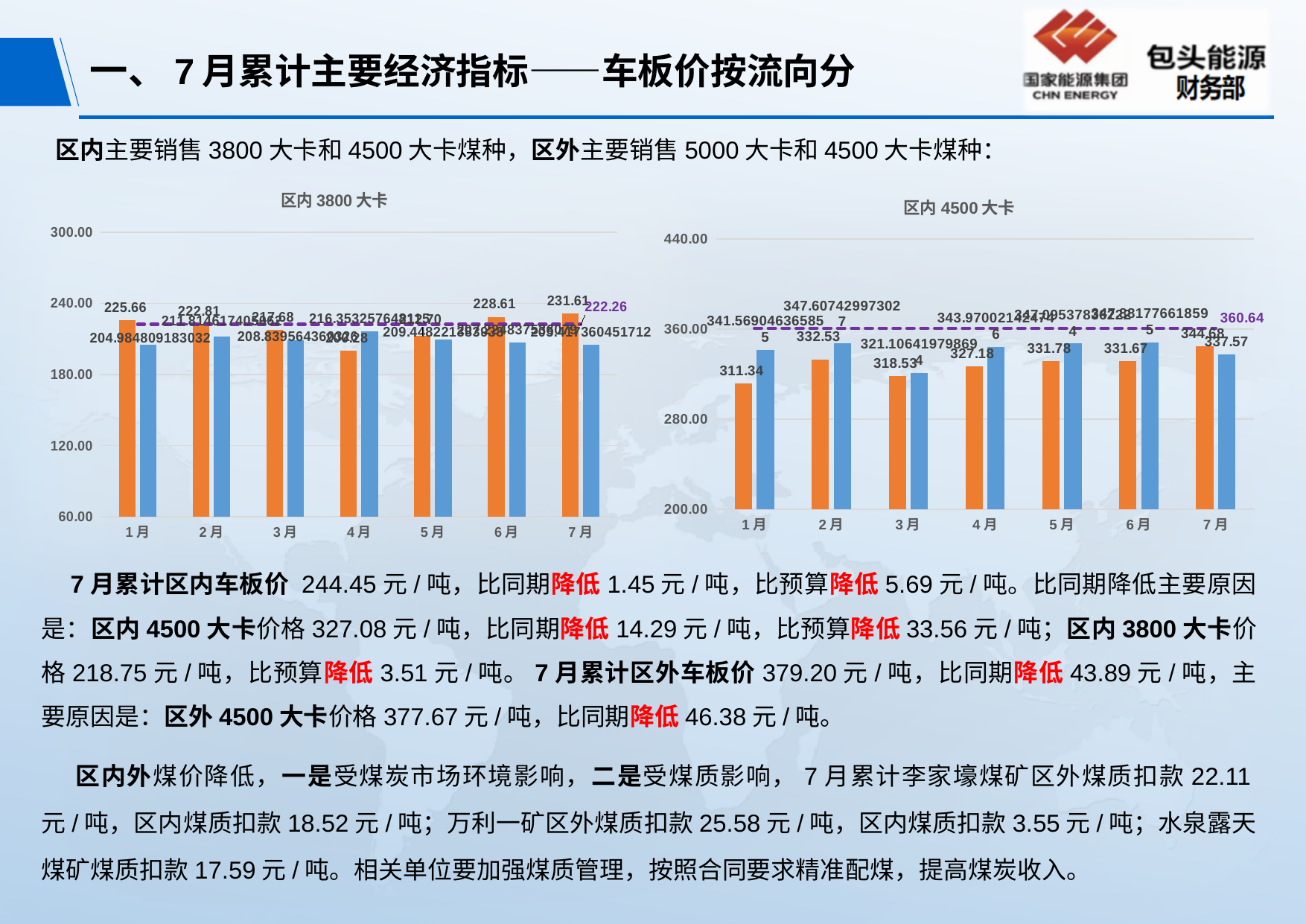

# 一、7月累计主要经济指标——车板价按流向分
区内主要销售3800大卡和4500大卡煤种，区外主要销售5000大卡和4500大卡煤种：

### Chart: 区内3800大卡

| Category | 本月实际 | 上年同期 | 预算指标 |
|---|---|---|---|
| 1月 | 225.655610051079 | 204.984809183032 | 222.261261261261 |
| 2月 | 222.807056109236 | 211.814617405062 | 222.261261261261 |
| 3月 | 217.677518602999 | 208.839564360326 | 222.261261261261 |
| 4月 | 200.275078041123 | 216.353257648115 | 222.261261261261 |
| 5月 | 212.698853032777 | 209.448221383938 | 222.261261261261 |
| 6月 | 228.61311454734 | 207.224837536079 | 222.261261261261 |
| 7月 | 231.613506779136 | 205.417360451712 | 222.261261261261 |

### Chart: 区内4500大卡

| Category | 本月实际 | 上年同期 | 预算指标 |
|---|---|---|---|
| 1月 | 311.340202668395 | 341.569046365855 | 360.642857142857 |
| 2月 | 332.525392768172 | 347.607429973027 | 360.642857142857 |
| 3月 | 318.529428624945 | 321.106419798694 | 360.642857142857 |
| 4月 | 327.179824438432 | 343.970021424746 | 360.642857142857 |
| 5月 | 331.784464131871 | 347.095378362224 | 360.642857142857 |
| 6月 | 331.672703157336 | 347.881776618595 | 360.642857142857 |
| 7月 | 344.679660346186 | 337.57 | 360.642857142857 |
    7月累计区内车板价 244.45元/吨，比同期降低1.45元/吨，比预算降低5.69元/吨。比同期降低主要原因是：区内4500大卡价格327.08元/吨，比同期降低14.29元/吨，比预算降低33.56元/吨；区内3800大卡价格218.75元/吨，比预算降低3.51元/吨。7月累计区外车板价379.20元/吨，比同期降低43.89元/吨，主要原因是：区外4500大卡价格377.67元/吨，比同期降低46.38元/吨。
    区内外煤价降低，一是受煤炭市场环境影响，二是受煤质影响，7月累计李家壕煤矿区外煤质扣款22.11元/吨，区内煤质扣款18.52元/吨；万利一矿区外煤质扣款25.58元/吨，区内煤质扣款3.55元/吨；水泉露天煤矿煤质扣款17.59元/吨。相关单位要加强煤质管理，按照合同要求精准配煤，提高煤炭收入。
11